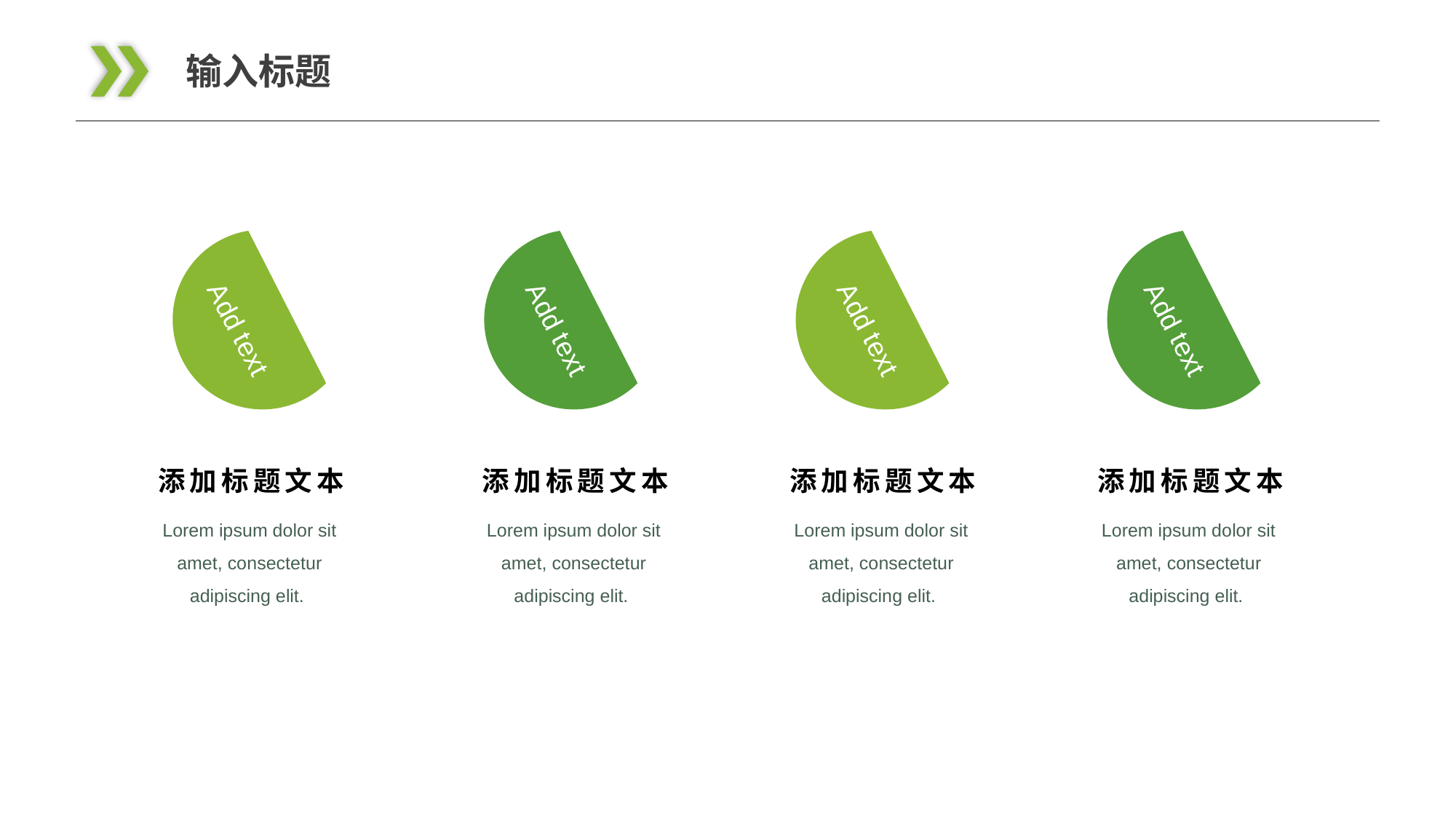

输入标题

Add text
Add text
Add text
Add text
添加标题文本
添加标题文本
添加标题文本
添加标题文本
Lorem ipsum dolor sit amet, consectetur adipiscing elit.
Lorem ipsum dolor sit amet, consectetur adipiscing elit.
Lorem ipsum dolor sit amet, consectetur adipiscing elit.
Lorem ipsum dolor sit amet, consectetur adipiscing elit.